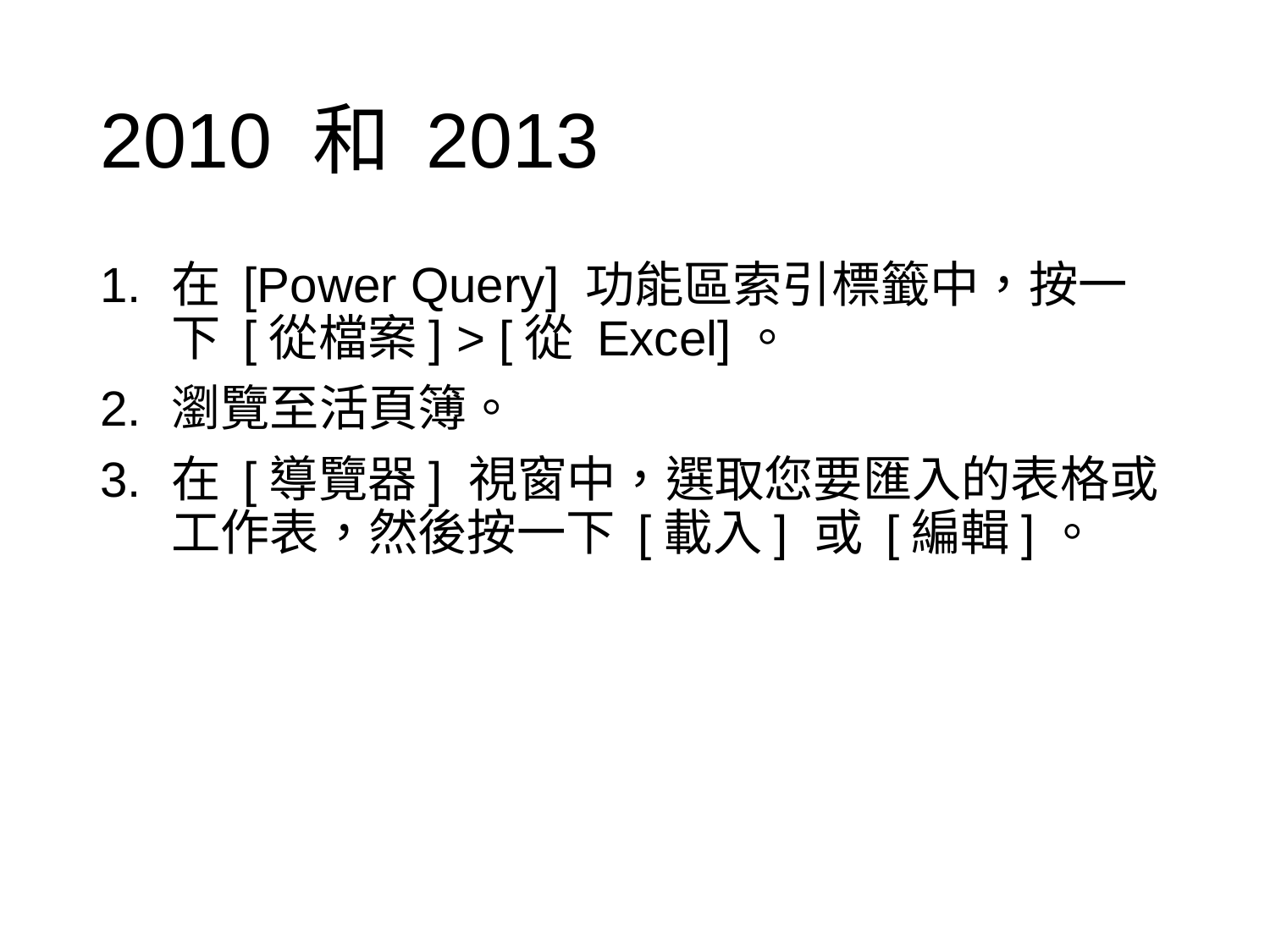

# 2010 和 2013
在 [Power Query] 功能區索引標籤中，按一下 [從檔案] > [從 Excel]。
瀏覽至活頁簿。
在 [導覽器] 視窗中，選取您要匯入的表格或工作表，然後按一下 [載入] 或 [編輯]。